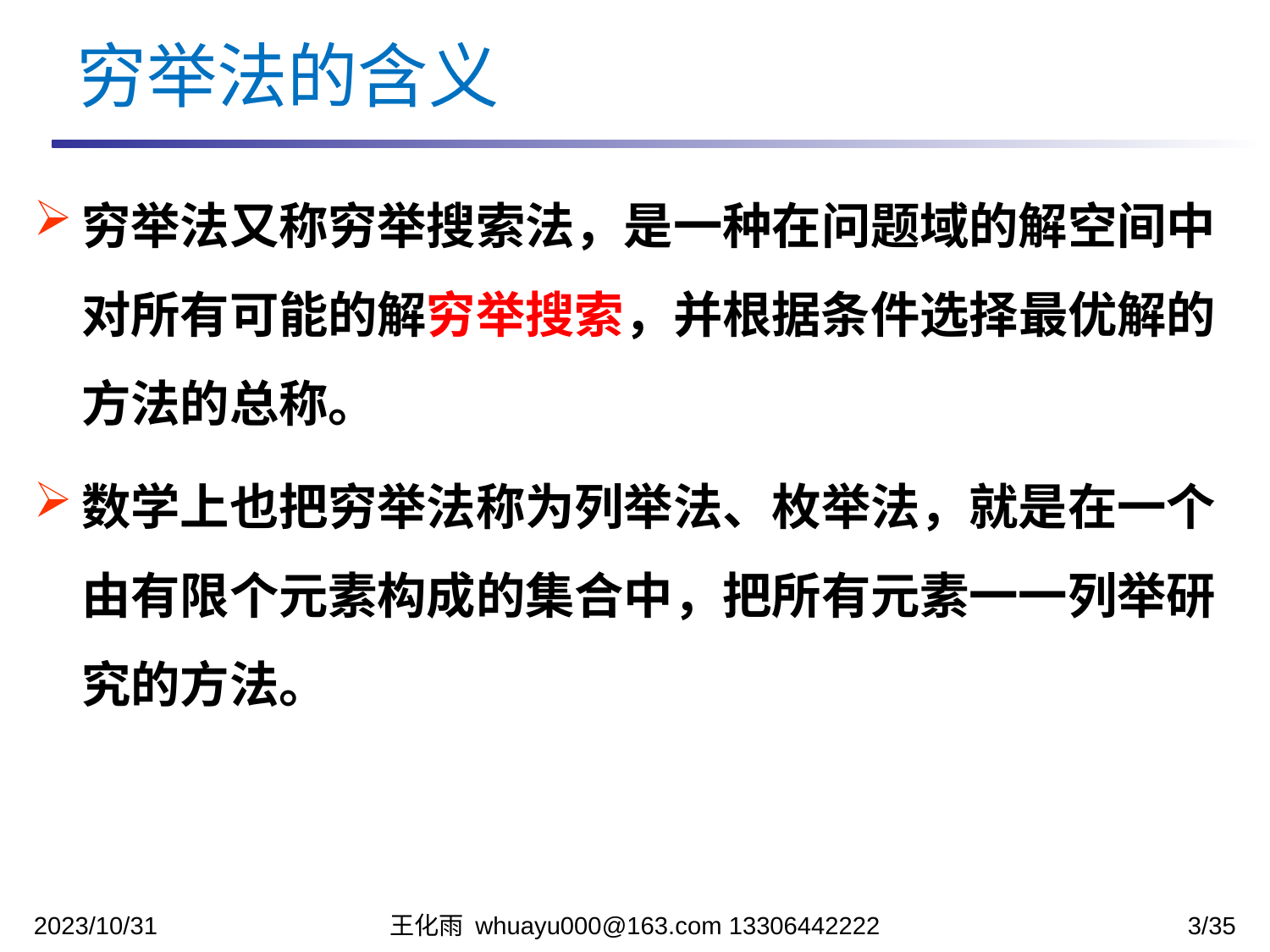

穷举法的含义
穷举法又称穷举搜索法，是一种在问题域的解空间中对所有可能的解穷举搜索，并根据条件选择最优解的方法的总称。
数学上也把穷举法称为列举法、枚举法，就是在一个由有限个元素构成的集合中，把所有元素一一列举研究的方法。
2023/10/31
王化雨 whuayu000@163.com 13306442222
3/35